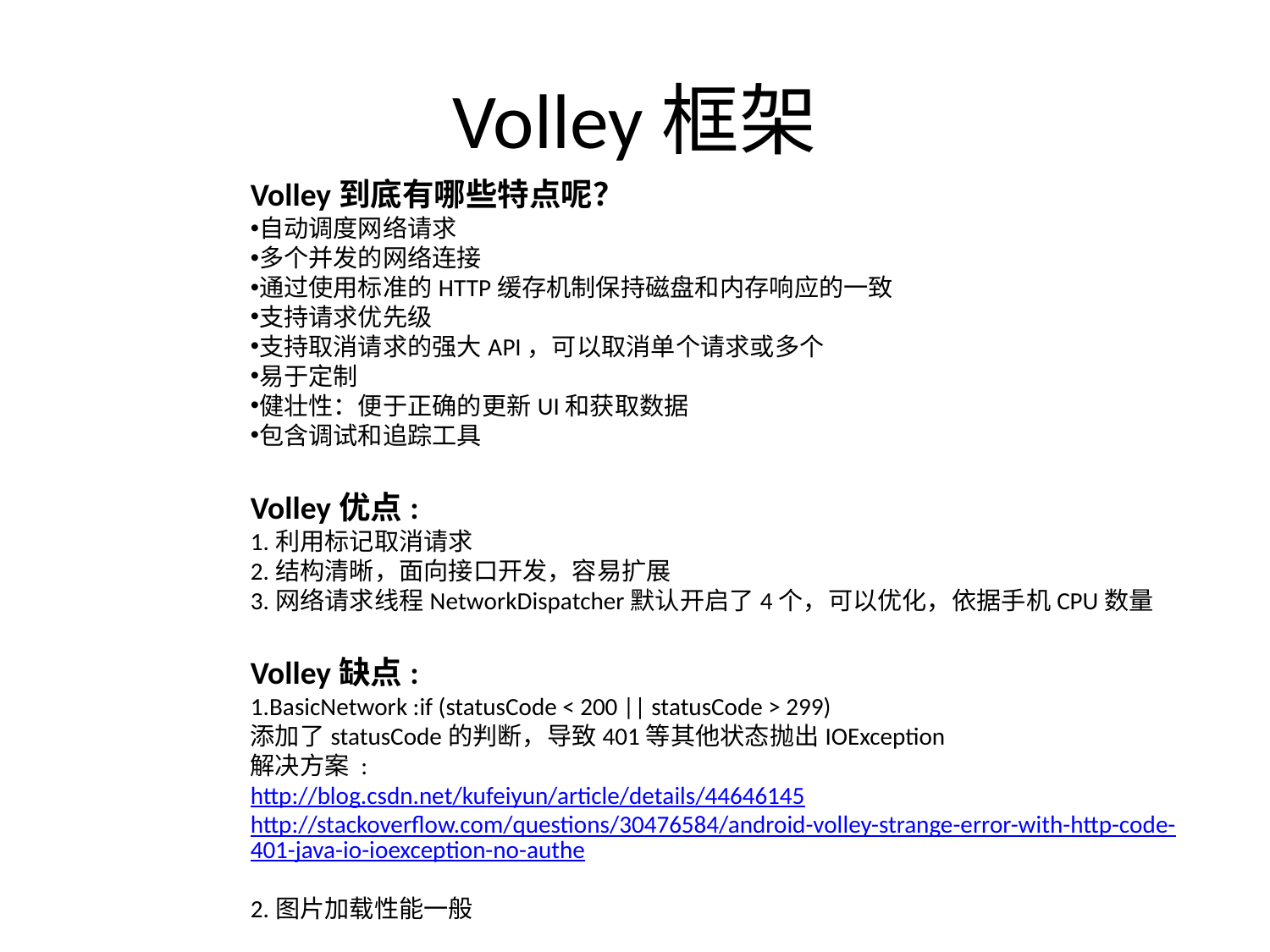

# Volley框架
Volley到底有哪些特点呢？
自动调度网络请求
多个并发的网络连接
通过使用标准的HTTP缓存机制保持磁盘和内存响应的一致
支持请求优先级
支持取消请求的强大API，可以取消单个请求或多个
易于定制
健壮性：便于正确的更新UI和获取数据
包含调试和追踪工具

Volley优点:
1.利用标记取消请求
2.结构清晰，面向接口开发，容易扩展
3.网络请求线程NetworkDispatcher默认开启了4个，可以优化，依据手机CPU数量

Volley缺点:
1.BasicNetwork :if (statusCode < 200 || statusCode > 299)
添加了statusCode的判断，导致401等其他状态抛出IOException
解决方案 :
http://blog.csdn.net/kufeiyun/article/details/44646145
http://stackoverflow.com/questions/30476584/android-volley-strange-error-with-http-code-401-java-io-ioexception-no-authe

2.图片加载性能一般